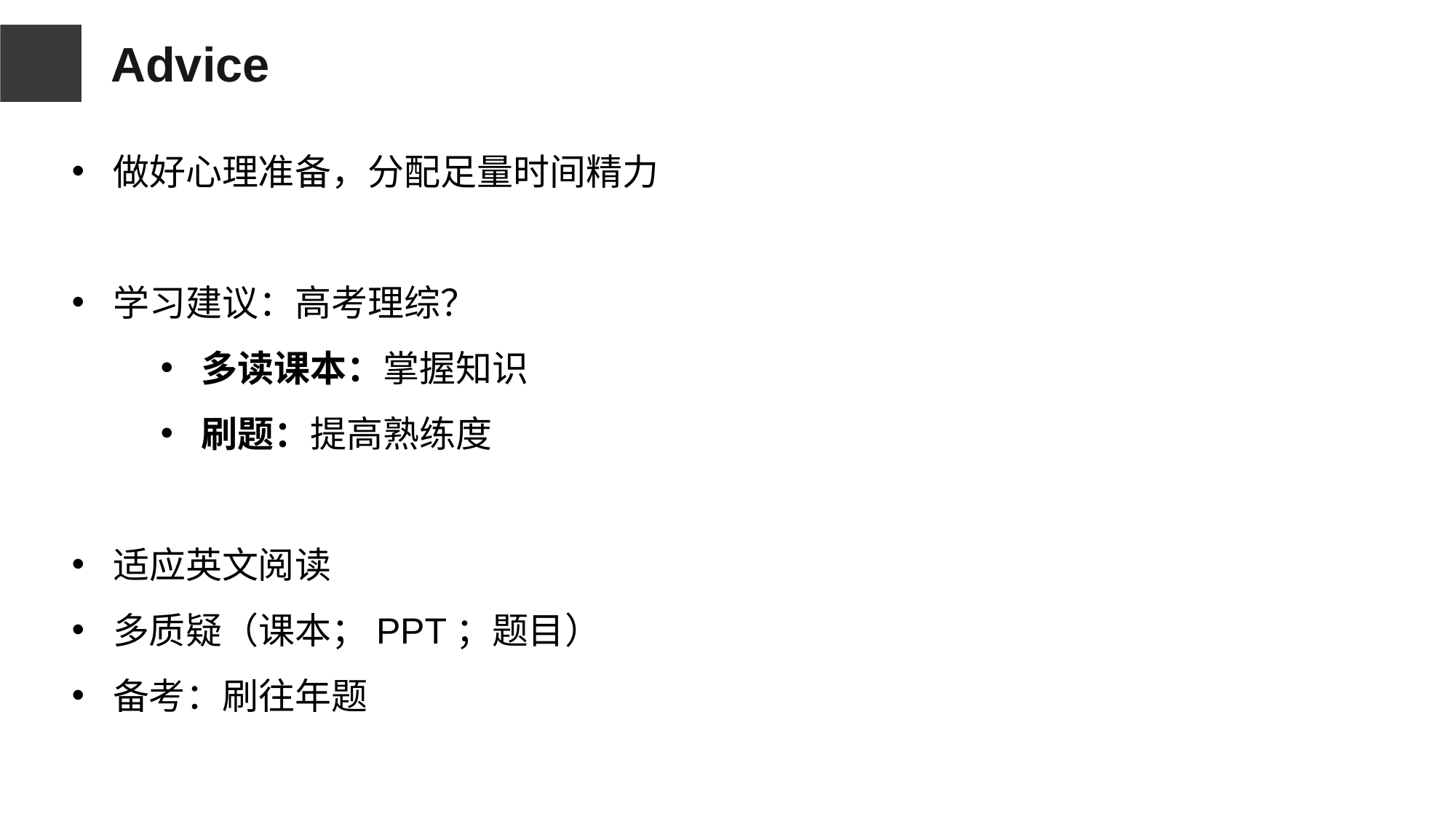

Advice
做好心理准备，分配足量时间精力

学习建议：高考理综？
多读课本：掌握知识
刷题：提高熟练度

适应英文阅读
多质疑（课本；PPT；题目）
备考：刷往年题